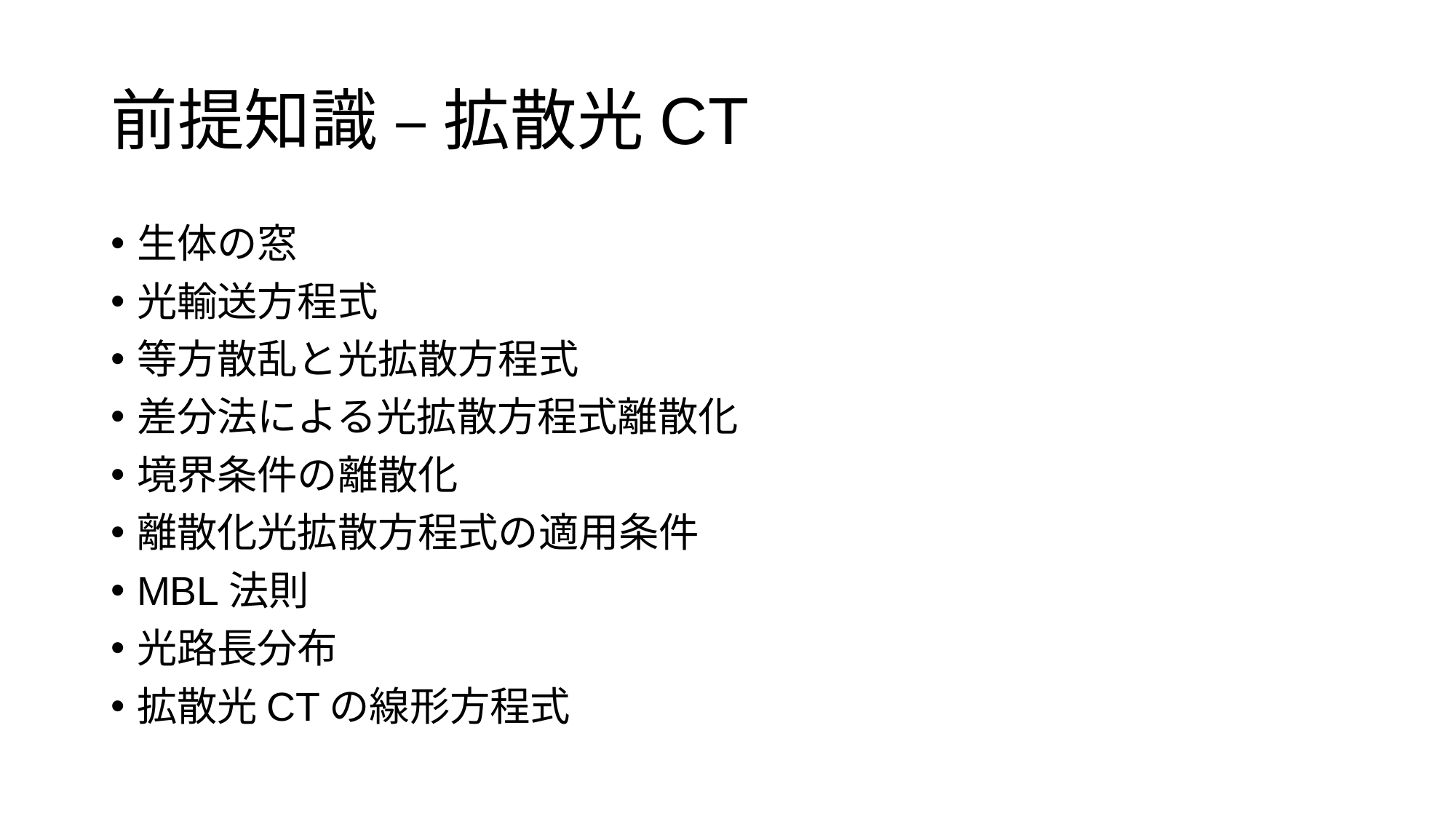

# 前提知識 – 拡散光CT
生体の窓
光輸送方程式
等方散乱と光拡散方程式
差分法による光拡散方程式離散化
境界条件の離散化
離散化光拡散方程式の適用条件
MBL法則
光路長分布
拡散光CTの線形方程式